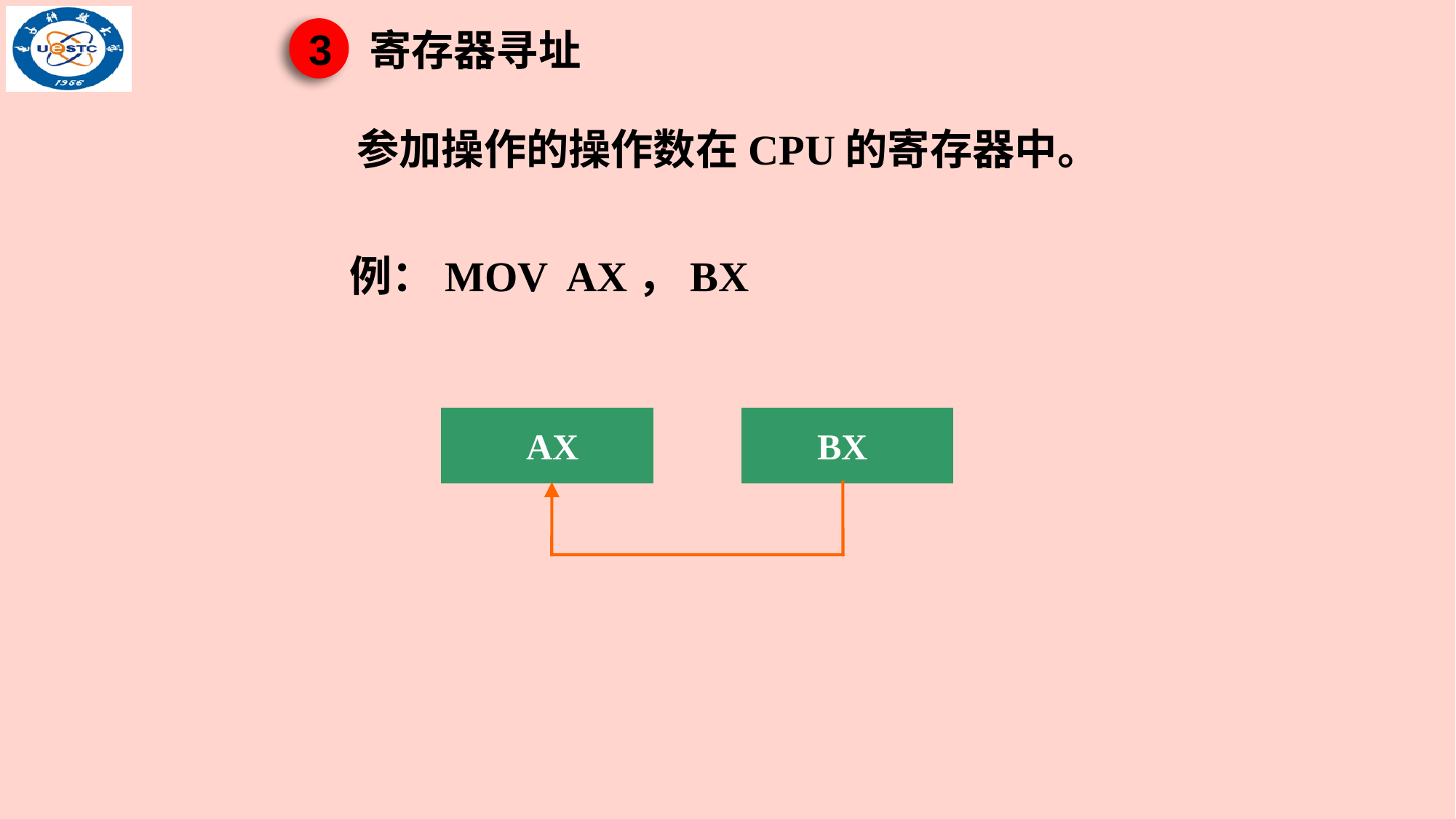

3
寄存器寻址
参加操作的操作数在CPU的寄存器中。
例：MOV  AX，BX

   AX
   BX